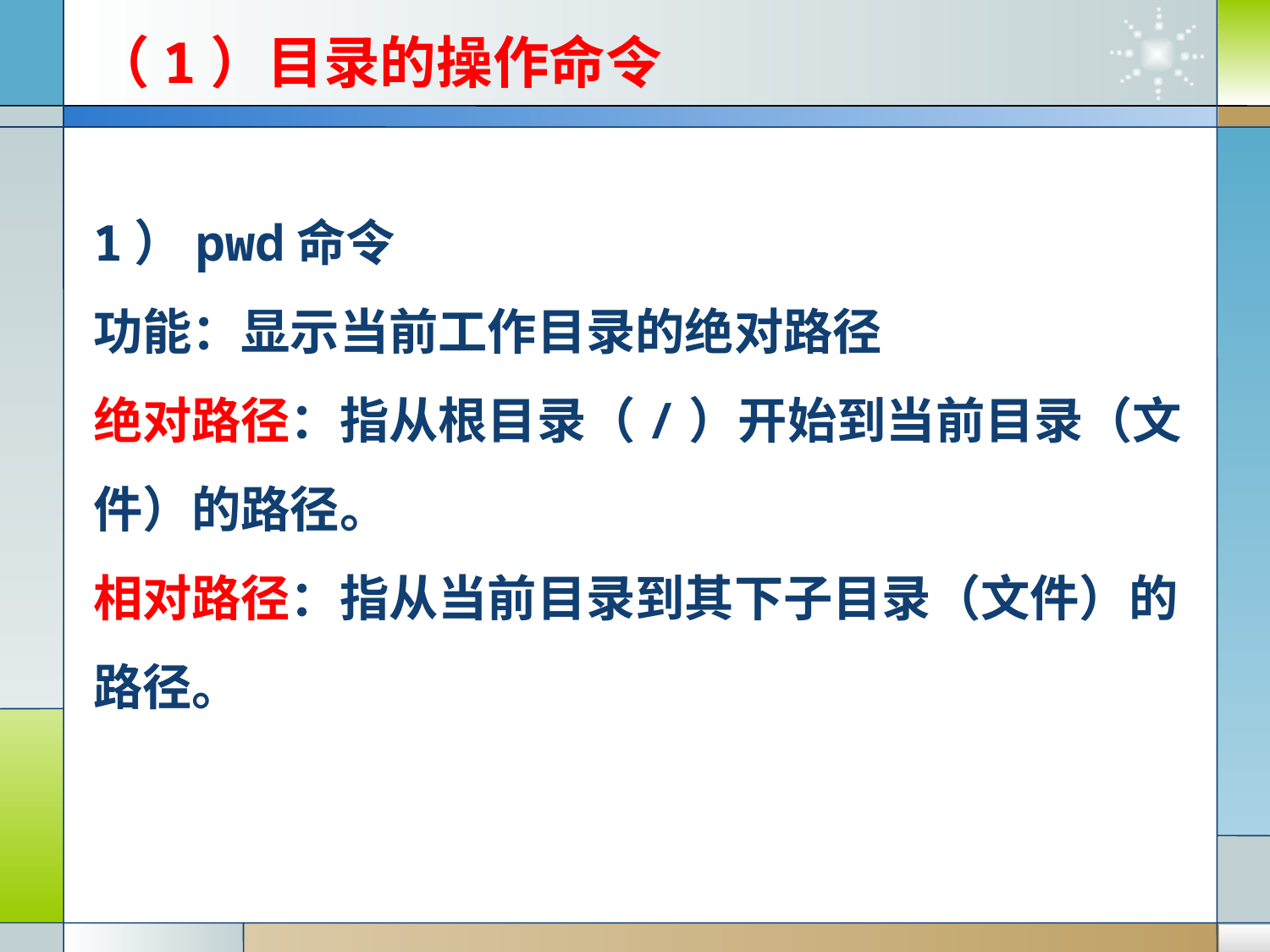

（1）目录的操作命令
1）pwd命令
功能：显示当前工作目录的绝对路径
绝对路径：指从根目录（/）开始到当前目录（文件）的路径。
相对路径：指从当前目录到其下子目录（文件）的路径。
38